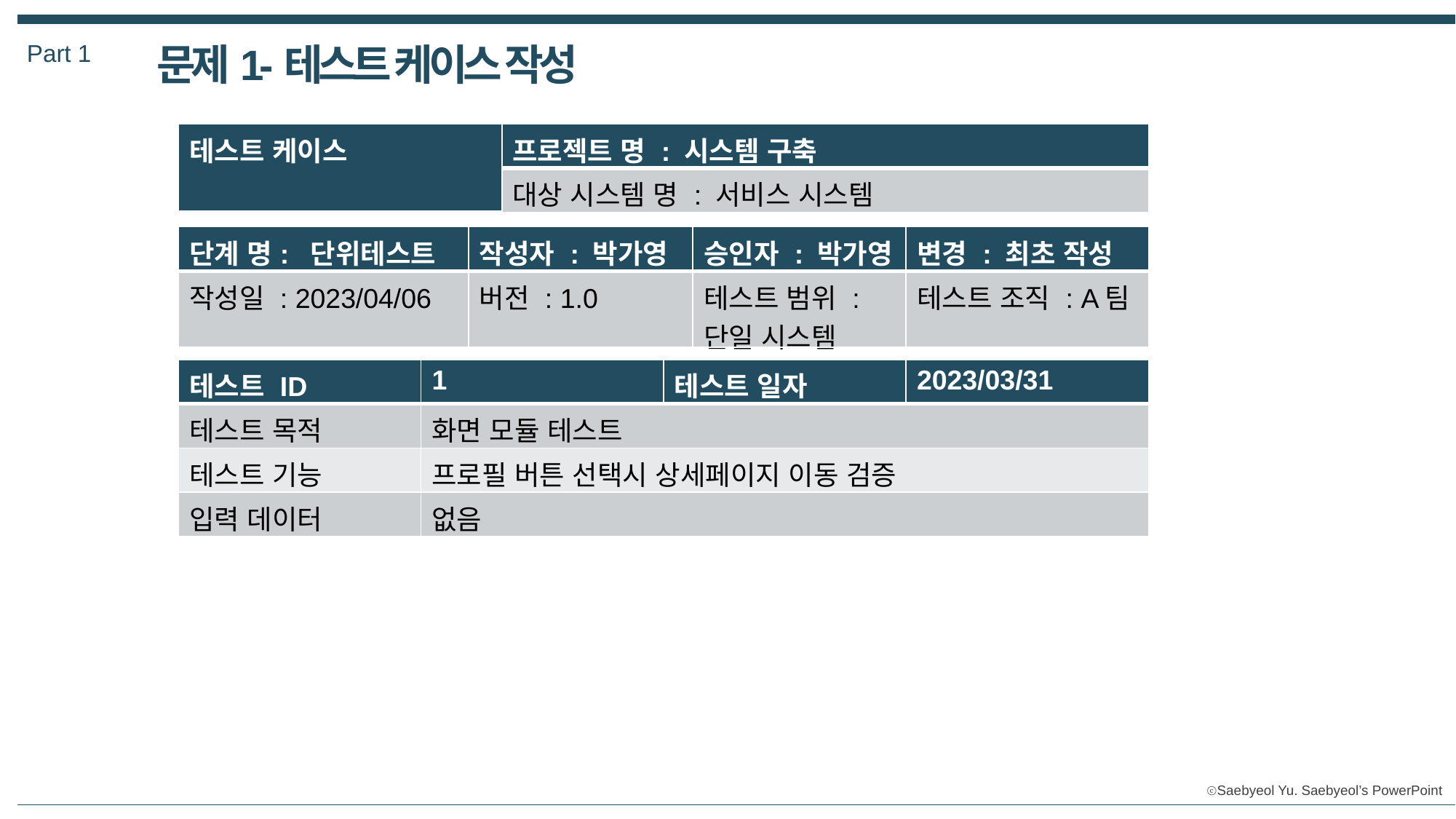

Part 1
문제1-테스트 케이스 작성
| 테스트 케이스 | 프로젝트 명 : 시스템 구축 |
| --- | --- |
|  | 대상 시스템 명 : 서비스 시스템 |
| 단계 명: 단위테스트 | 작성자 : 박가영 | 승인자 : 박가영 | 변경 : 최초 작성 |
| --- | --- | --- | --- |
| 작성일 : 2023/04/06 | 버전 : 1.0 | 테스트 범위 : 단일 시스템 | 테스트 조직 : A팀 |
예제 입력
5
예제 출력
*
**
***
****
*****
예제 입력
3
예제 출력
*
**
***
| 테스트 ID | 1 | 테스트 일자 | 2023/03/31 |
| --- | --- | --- | --- |
| 테스트 목적 | 화면 모듈 테스트 |  |  |
| 테스트 기능 | 프로필 버튼 선택시 상세페이지 이동 검증 |  |  |
| 입력 데이터 | 없음 |  |  |
3, 내용을 입력하세요